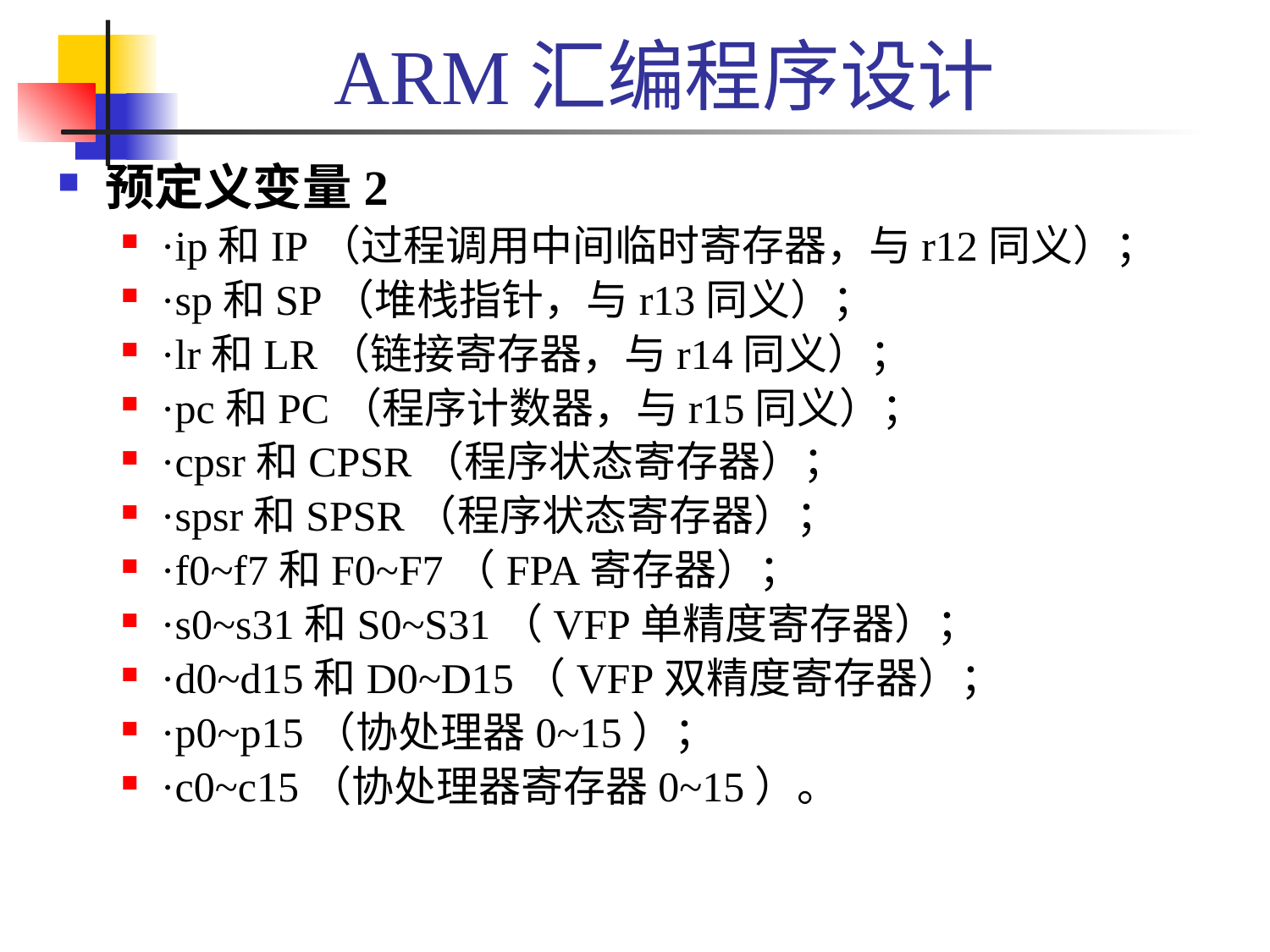

ARM汇编程序设计
预定义变量2
·ip和IP（过程调用中间临时寄存器，与r12同义）；
·sp和SP（堆栈指针，与r13同义）；
·lr和LR（链接寄存器，与r14同义）；
·pc和PC（程序计数器，与r15同义）；
·cpsr和CPSR（程序状态寄存器）；
·spsr和SPSR（程序状态寄存器）；
·f0~f7和F0~F7（FPA寄存器）；
·s0~s31和S0~S31（VFP单精度寄存器）；
·d0~d15和D0~D15（VFP双精度寄存器）；
·p0~p15（协处理器0~15）；
·c0~c15（协处理器寄存器0~15）。